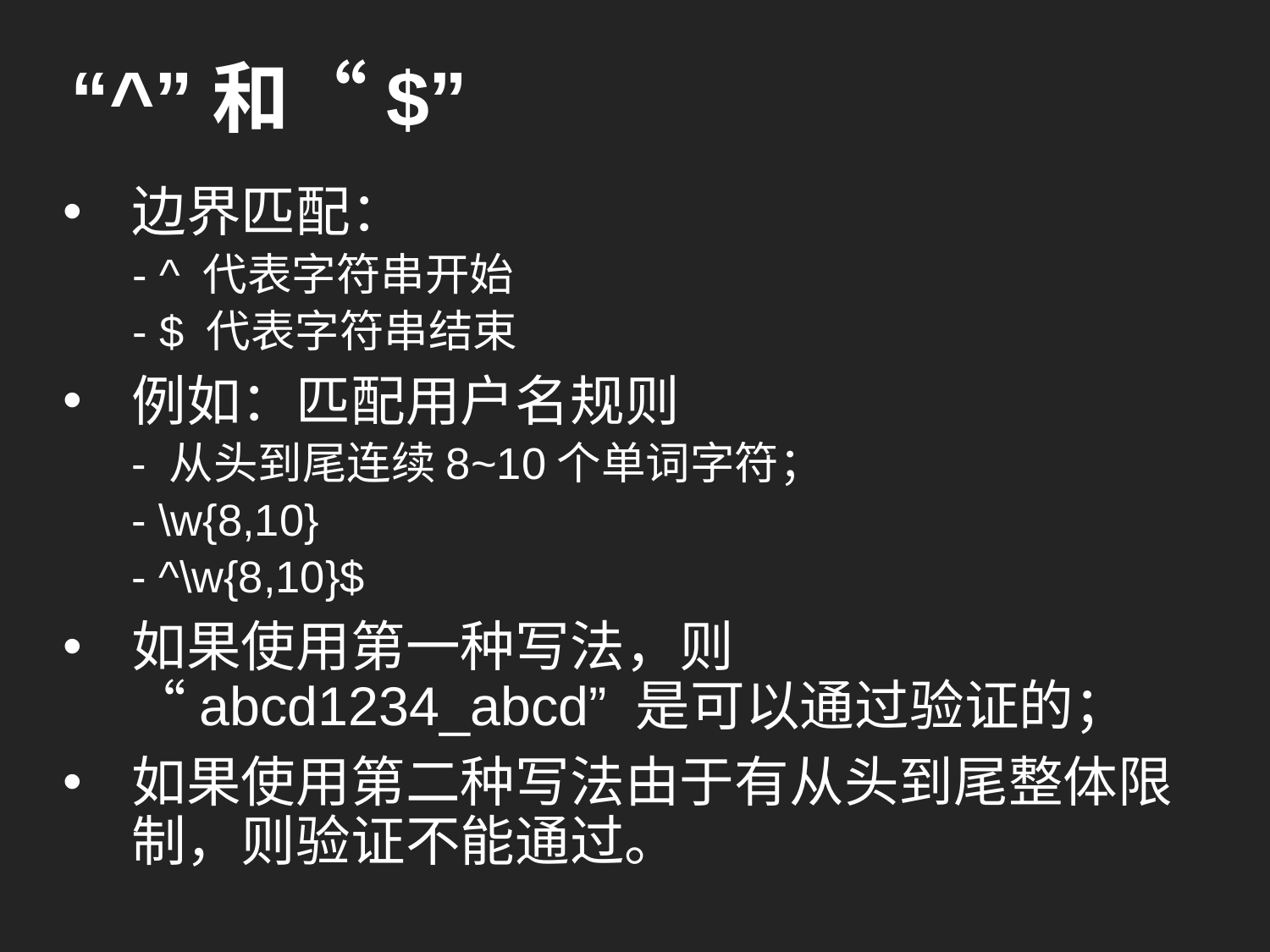

# “^”和“$”
边界匹配：
- ^ 代表字符串开始
- $ 代表字符串结束
例如：匹配用户名规则
- 从头到尾连续8~10个单词字符；
- \w{8,10}
- ^\w{8,10}$
如果使用第一种写法，则 “abcd1234_abcd” 是可以通过验证的；
如果使用第二种写法由于有从头到尾整体限制，则验证不能通过。